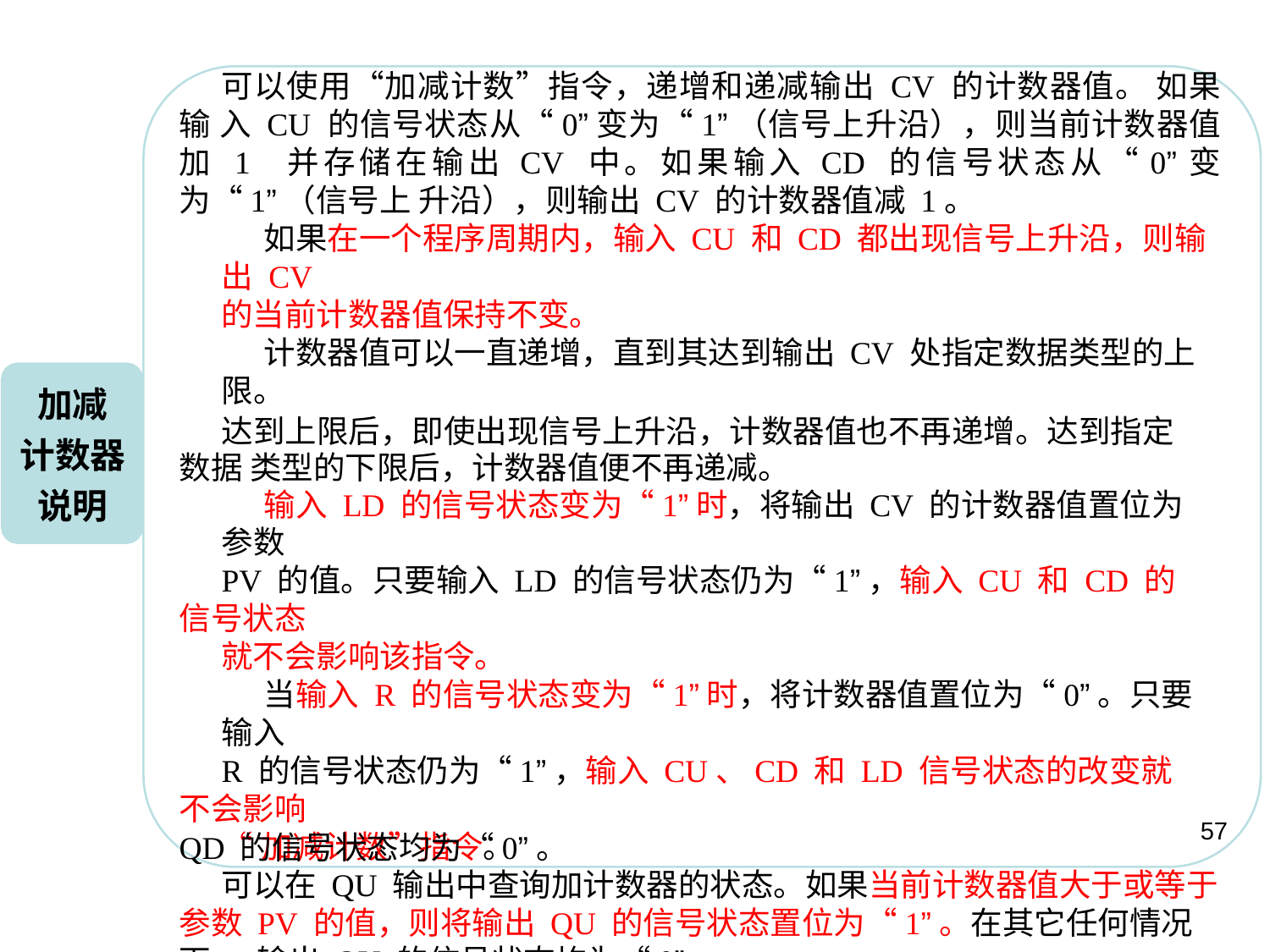

可以使用“加减计数”指令，递增和递减输出 CV 的计数器值。 如果输 入CU 的信号状态从“0”变为“1”（信号上升沿），则当前计数器值加 1  并存储在输出CV 中。如果输入CD 的信号状态从“0”变为“1”（信号上 升沿），则输出 CV 的计数器值减 1。
如果在一个程序周期内，输入 CU 和 CD 都出现信号上升沿，则输出CV
的当前计数器值保持不变。
计数器值可以一直递增，直到其达到输出 CV 处指定数据类型的上限。
达到上限后，即使出现信号上升沿，计数器值也不再递增。达到指定数据 类型的下限后，计数器值便不再递减。
输入LD 的信号状态变为“1”时，将输出 CV 的计数器值置位为参数
PV 的值。只要输入 LD 的信号状态仍为“1”，输入 CU 和CD 的信号状态
就不会影响该指令。
当输入R 的信号状态变为“1”时，将计数器值置位为“0”。只要输入
R 的信号状态仍为“1”，输入 CU、CD 和 LD 信号状态的改变就不会影响
“加减计数”指令。
可以在 QU 输出中查询加计数器的状态。如果当前计数器值大于或等于 参数 PV 的值，则将输出 QU 的信号状态置位为“1”。在其它任何情况下，  输出 QU 的信号状态均为“0”。
可以在 QD 输出中查询减计数器的状态。如果当前计数器值小于或等于 “0”，则 QD 输出的信号状态将置位为“1”。在其它任何情况下，输出

加减 计数器 说明
57
QD 的信号状态均为“0”。